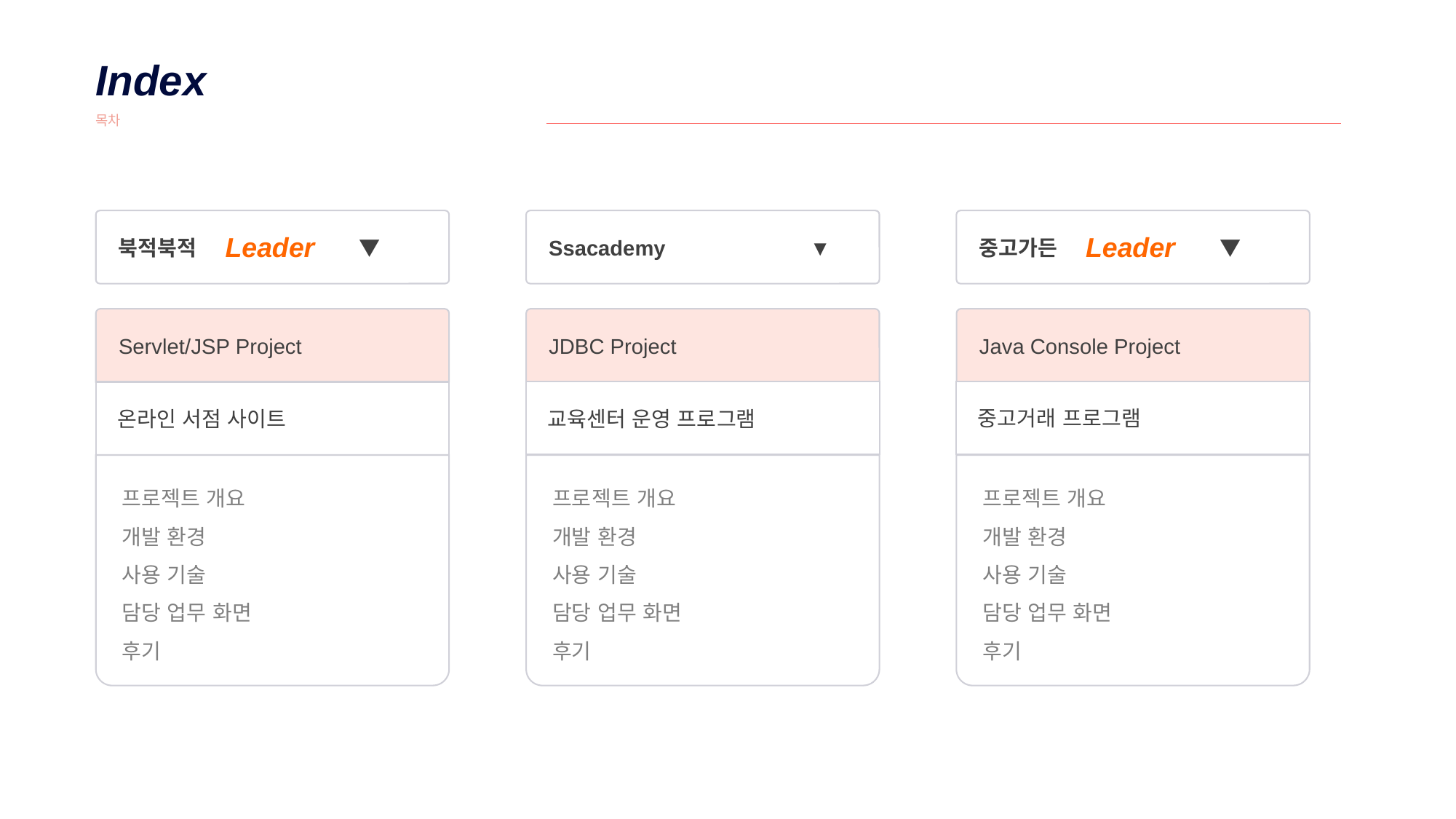

Index
목차
북적북적                           ▼
Ssacademy                        ▼
중고가든                           ▼
Leader
Leader
Servlet/JSP Project
JDBC Project
Java Console Project
중고거래 프로그램
교육센터 운영 프로그램
온라인 서점 사이트
프로젝트 개요
개발 환경
사용 기술
담당 업무 화면
후기
프로젝트 개요
개발 환경
사용 기술
담당 업무 화면
후기
프로젝트 개요
개발 환경
사용 기술
담당 업무 화면
후기